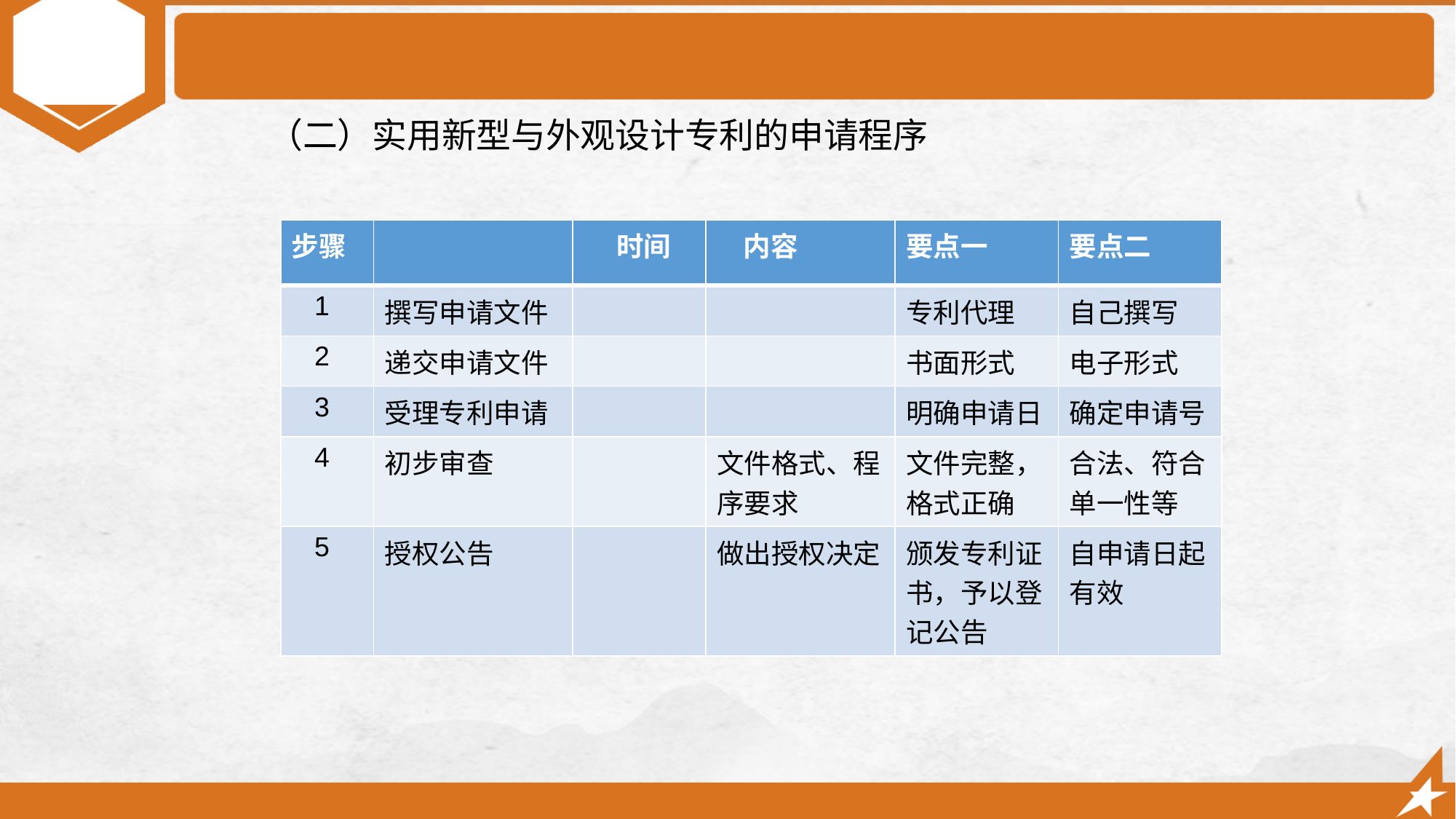

（二）实用新型与外观设计专利的申请程序

| 步骤 |  | 时间 | 内容 | 要点一 | 要点二 |
| --- | --- | --- | --- | --- | --- |
| 1 | 撰写申请文件 |  |  | 专利代理 | 自己撰写 |
| 2 | 递交申请文件 |  |  | 书面形式 | 电子形式 |
| 3 | 受理专利申请 |  |  | 明确申请日 | 确定申请号 |
| 4 | 初步审查 |  | 文件格式、程序要求 | 文件完整，格式正确 | 合法、符合单一性等 |
| 5 | 授权公告 |  | 做出授权决定 | 颁发专利证书，予以登记公告 | 自申请日起有效 |